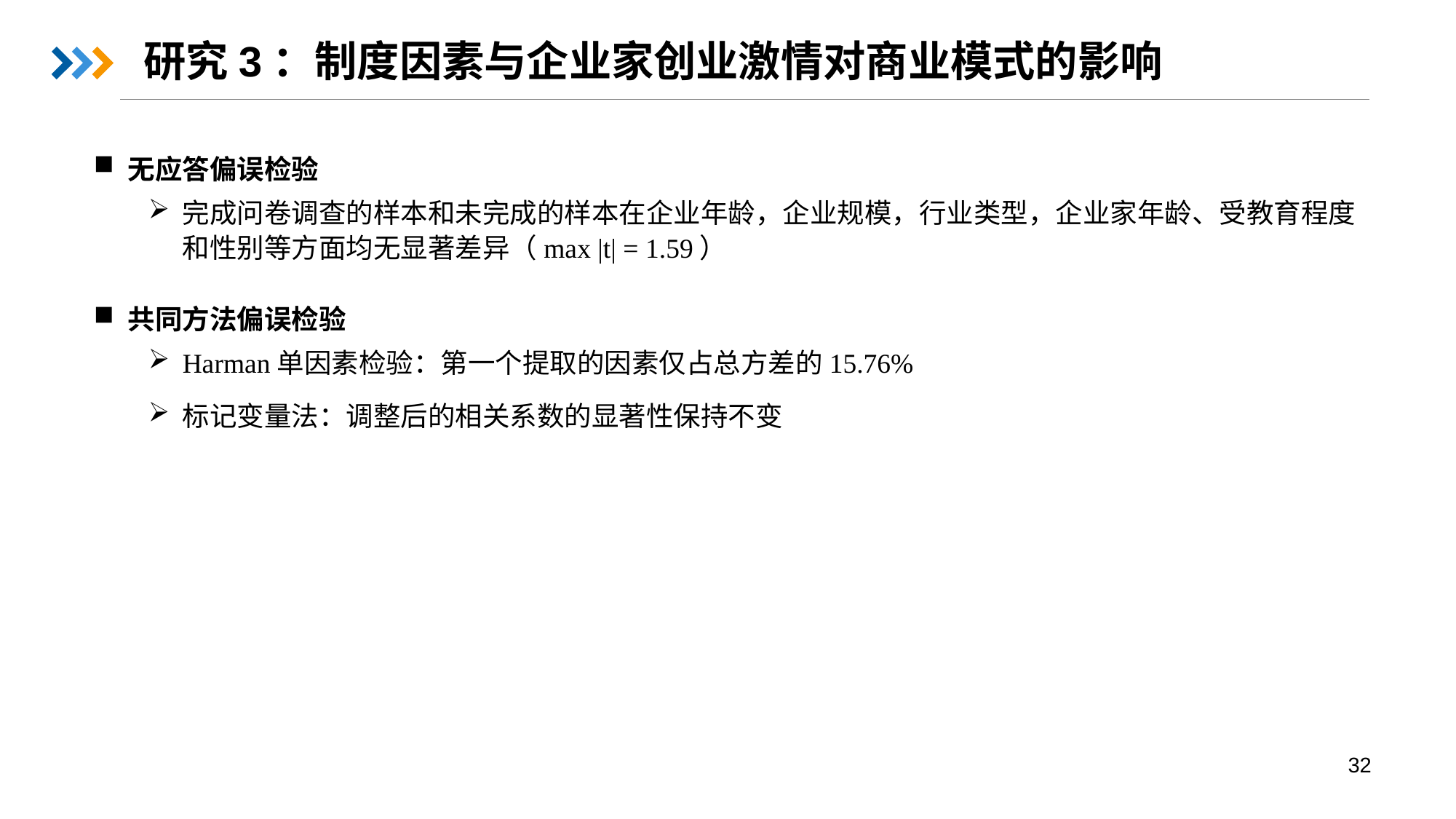

# 研究3：制度因素与企业家创业激情对商业模式的影响
无应答偏误检验
完成问卷调查的样本和未完成的样本在企业年龄，企业规模，行业类型，企业家年龄、受教育程度和性别等方面均无显著差异（max |t| = 1.59）
共同方法偏误检验
Harman单因素检验：第一个提取的因素仅占总方差的15.76%
标记变量法：调整后的相关系数的显著性保持不变
32